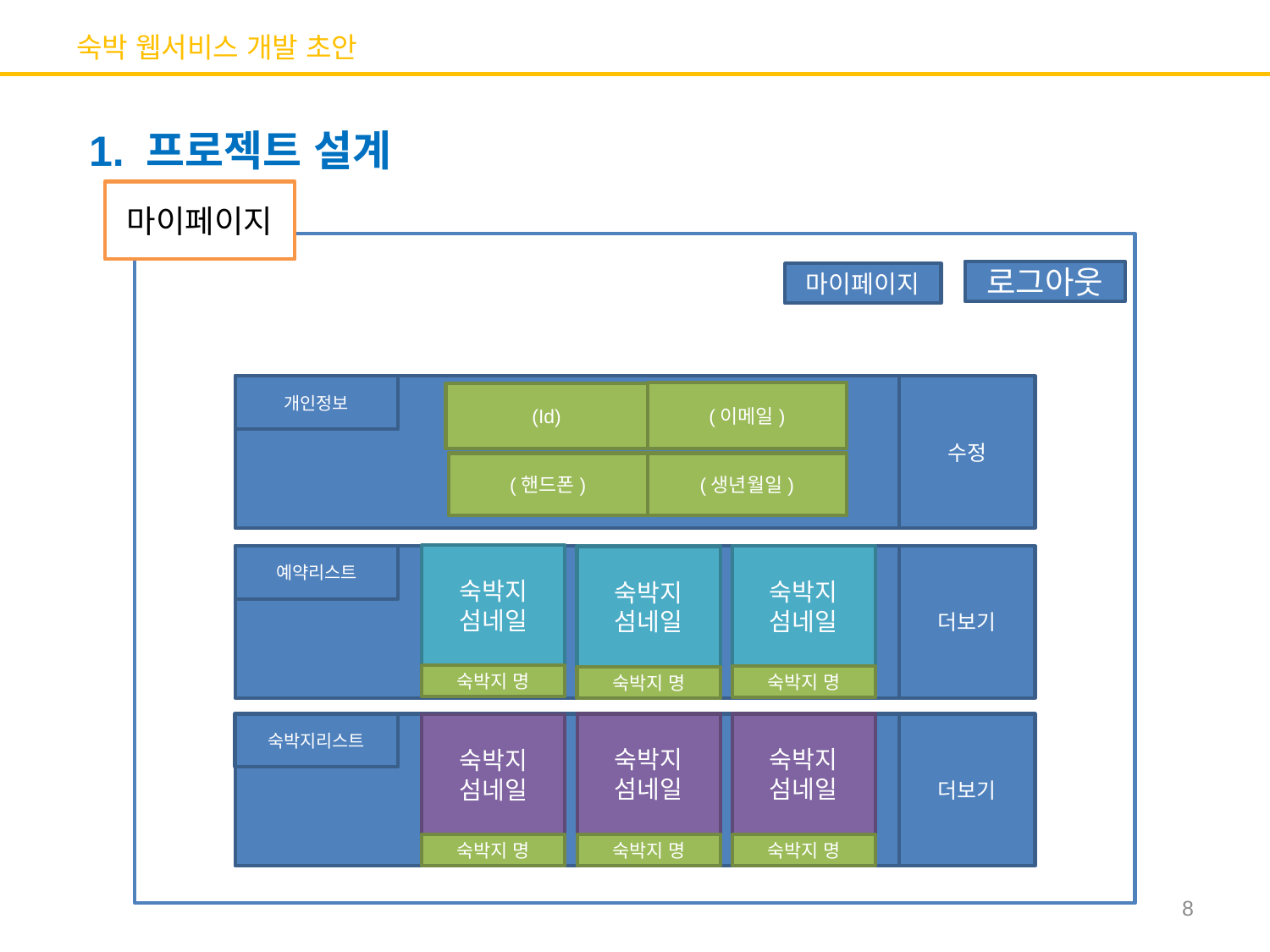

# 숙박 웹서비스 개발 초안
1. 프로젝트 설계
마이페이지

로그아웃
마이페이지

개인정보
수정
(이메일)
(Id)
(생년월일)
(핸드폰)
숙박지 섬네일
숙박지 명

숙박지 섬네일
숙박지 명
더보기
예약리스트
숙박지 섬네일
숙박지 명
숙박지리스트

숙박지 섬네일
숙박지 명
숙박지 섬네일
숙박지 명
더보기
숙박지 섬네일
숙박지 명
8